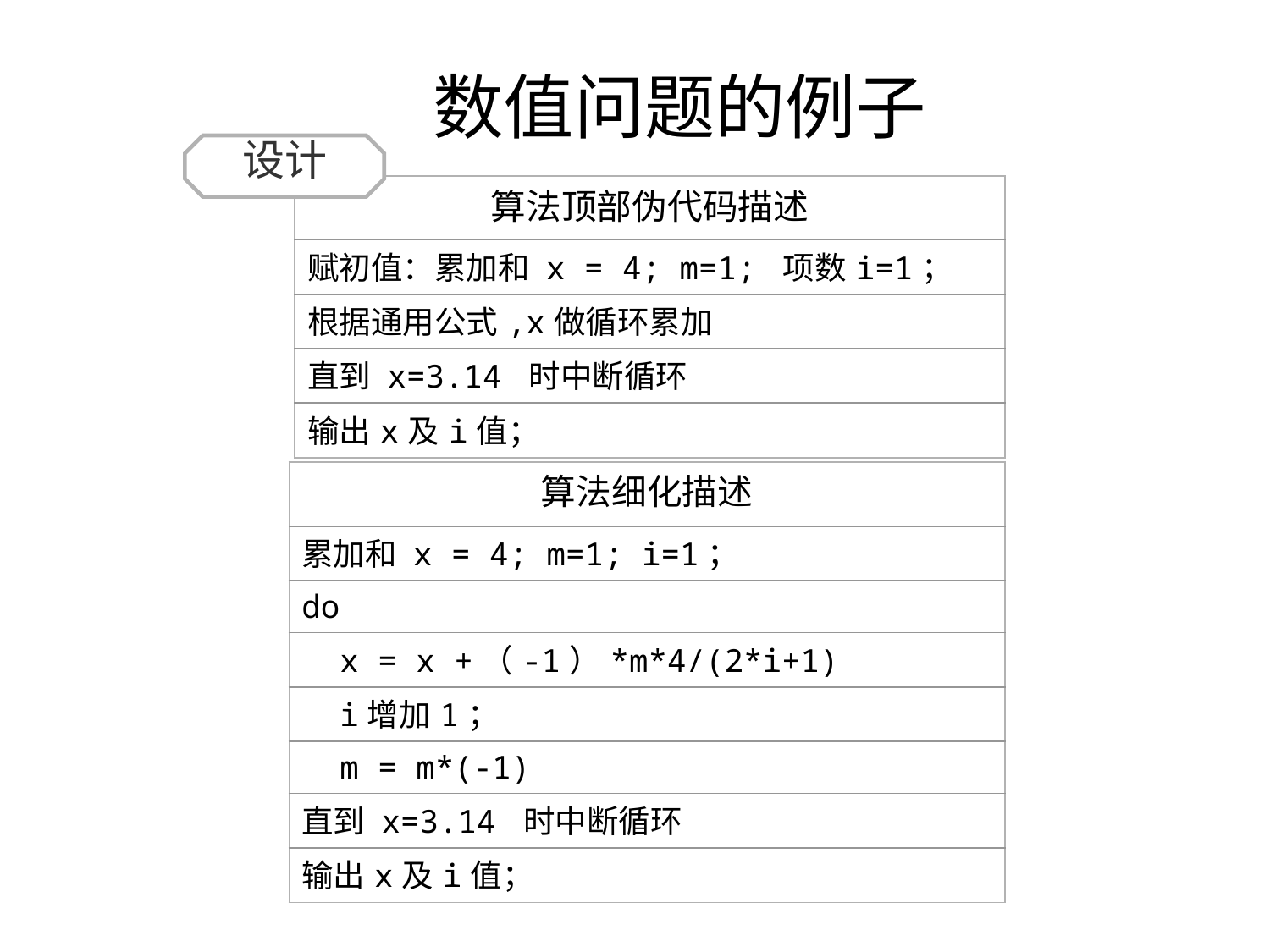

数值问题的例子
设计
| 算法顶部伪代码描述 |
| --- |
| 赋初值：累加和 x = 4; m=1; 项数i=1； |
| 根据通用公式,x做循环累加 |
| 直到 x=3.14 时中断循环 |
| 输出x及i值； |
| 算法细化描述 |
| --- |
| 累加和 x = 4; m=1; i=1； |
| do |
| x = x +（-1）\*m\*4/(2\*i+1) |
| i增加1； |
| m = m\*(-1) |
| 直到 x=3.14 时中断循环 |
| 输出x及i值； |
28